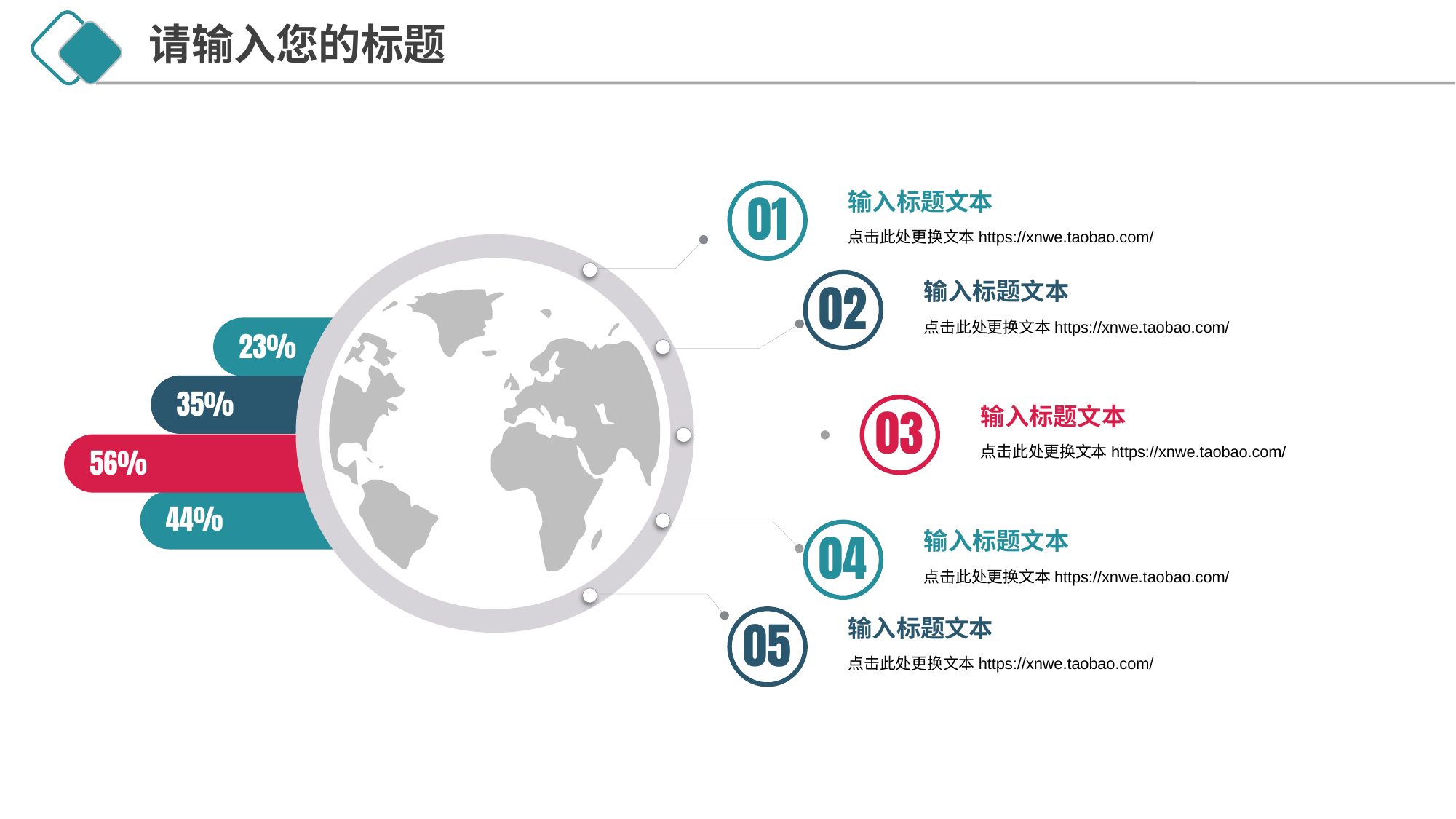

请输入您的标题
01
输入标题文本
点击此处更换文本https://xnwe.taobao.com/

23%
35%
56%
44%

02
输入标题文本
点击此处更换文本https://xnwe.taobao.com/
03
输入标题文本
点击此处更换文本https://xnwe.taobao.com/
04
输入标题文本
点击此处更换文本https://xnwe.taobao.com/
05
输入标题文本
点击此处更换文本https://xnwe.taobao.com/